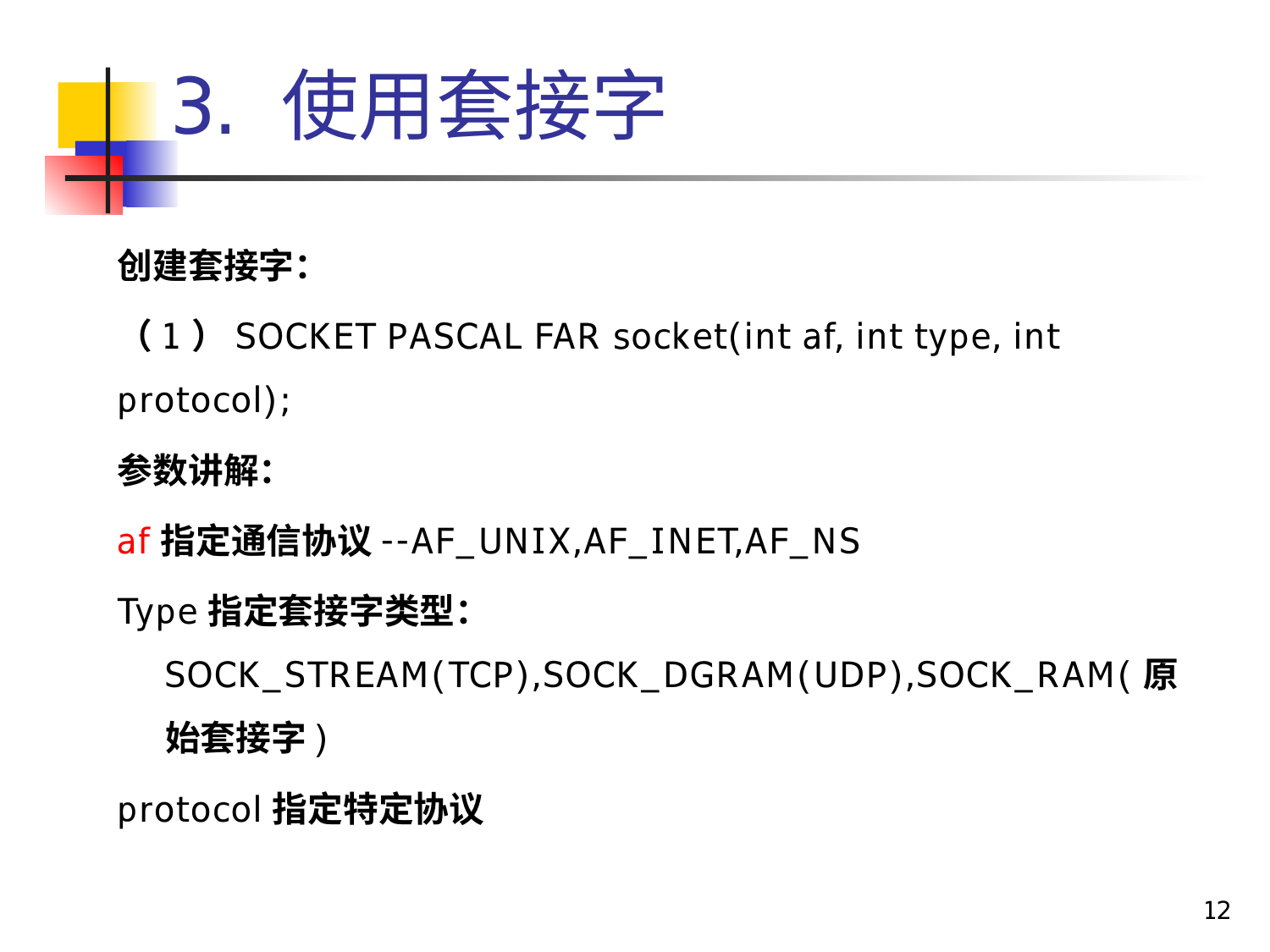

# 3. 使用套接字
创建套接字：
（1）SOCKET PASCAL FAR socket(int af, int type, int protocol);
参数讲解：
af指定通信协议--AF_UNIX,AF_INET,AF_NS
Type指定套接字类型：SOCK_STREAM(TCP),SOCK_DGRAM(UDP),SOCK_RAM(原始套接字)
protocol指定特定协议

12